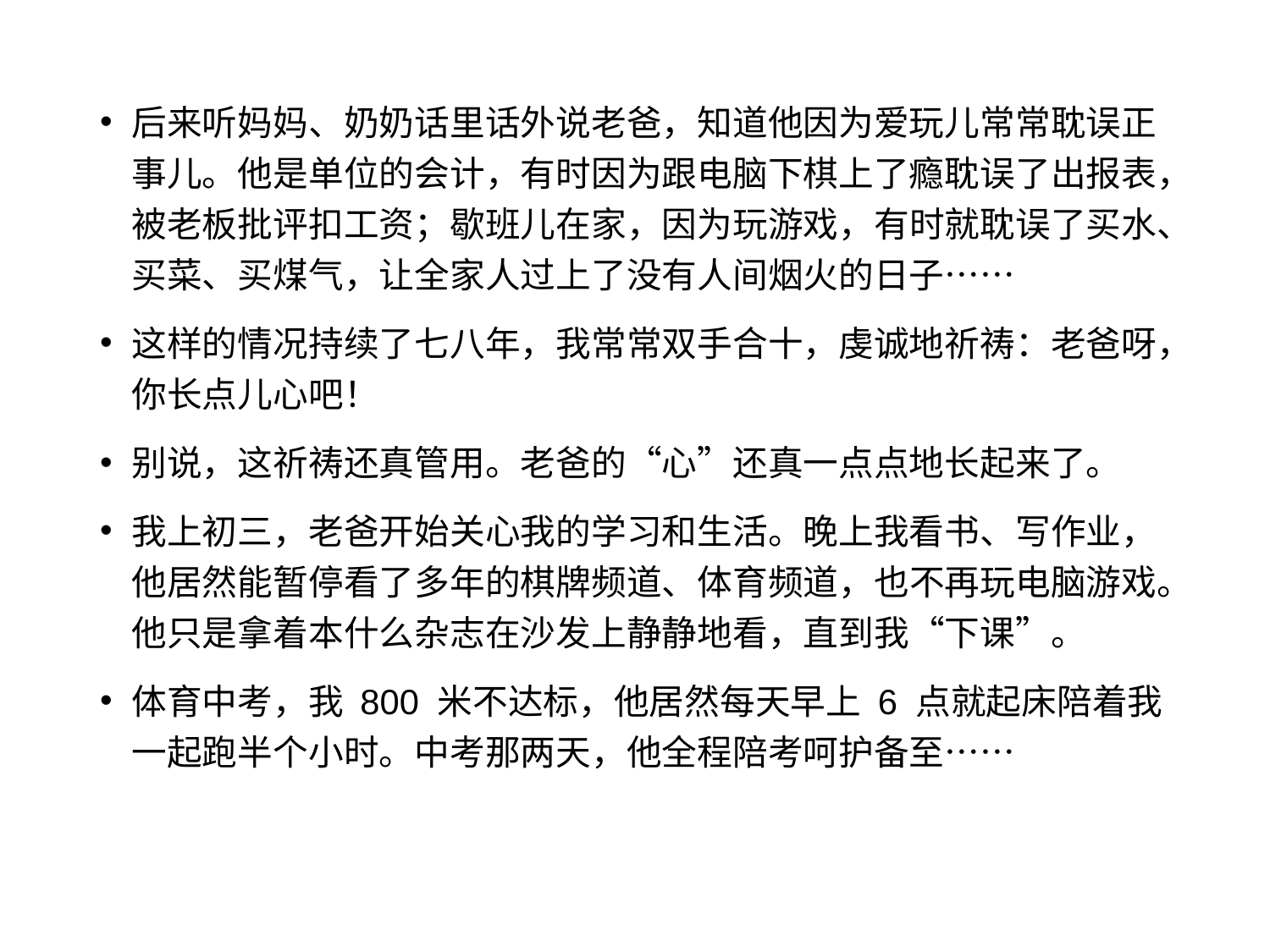

后来听妈妈、奶奶话里话外说老爸，知道他因为爱玩儿常常耽误正事儿。他是单位的会计，有时因为跟电脑下棋上了瘾耽误了出报表，被老板批评扣工资；歇班儿在家，因为玩游戏，有时就耽误了买水、买菜、买煤气，让全家人过上了没有人间烟火的日子……
这样的情况持续了七八年，我常常双手合十，虔诚地祈祷：老爸呀，你长点儿心吧！
别说，这祈祷还真管用。老爸的“心”还真一点点地长起来了。
我上初三，老爸开始关心我的学习和生活。晚上我看书、写作业，他居然能暂停看了多年的棋牌频道、体育频道，也不再玩电脑游戏。他只是拿着本什么杂志在沙发上静静地看，直到我“下课”。
体育中考，我 800 米不达标，他居然每天早上 6 点就起床陪着我一起跑半个小时。中考那两天，他全程陪考呵护备至……